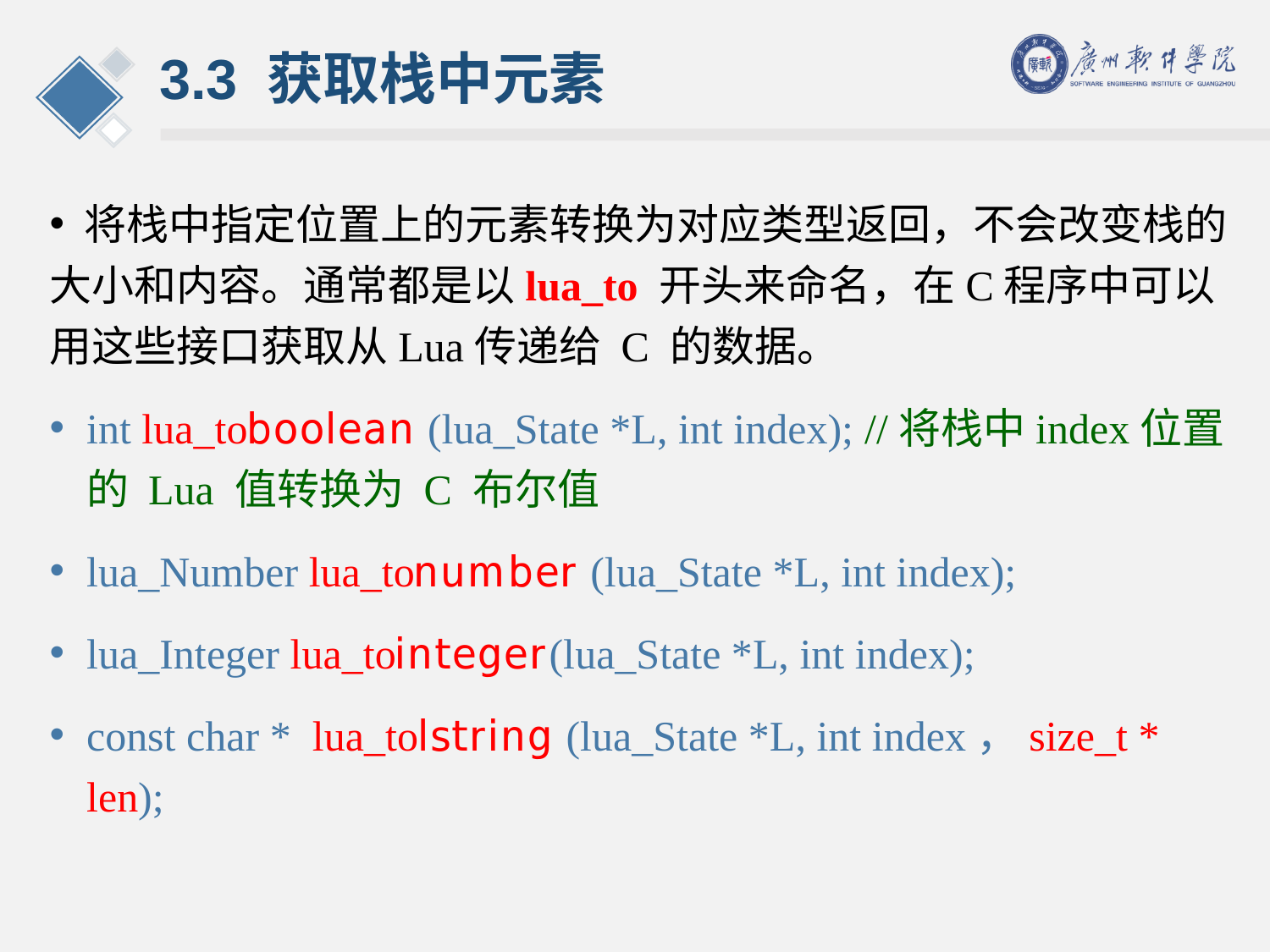

# 3.3 获取栈中元素
 将栈中指定位置上的元素转换为对应类型返回，不会改变栈的大小和内容。通常都是以lua_to 开头来命名，在C程序中可以用这些接口获取从Lua传递给 C 的数据。
int lua_toboolean (lua_State *L, int index); //将栈中index位置的 Lua 值转换为 C 布尔值
lua_Number lua_tonumber (lua_State *L, int index);
lua_Integer lua_tointeger(lua_State *L, int index);
const char *  lua_tolstring (lua_State *L, int index，size_t * len);